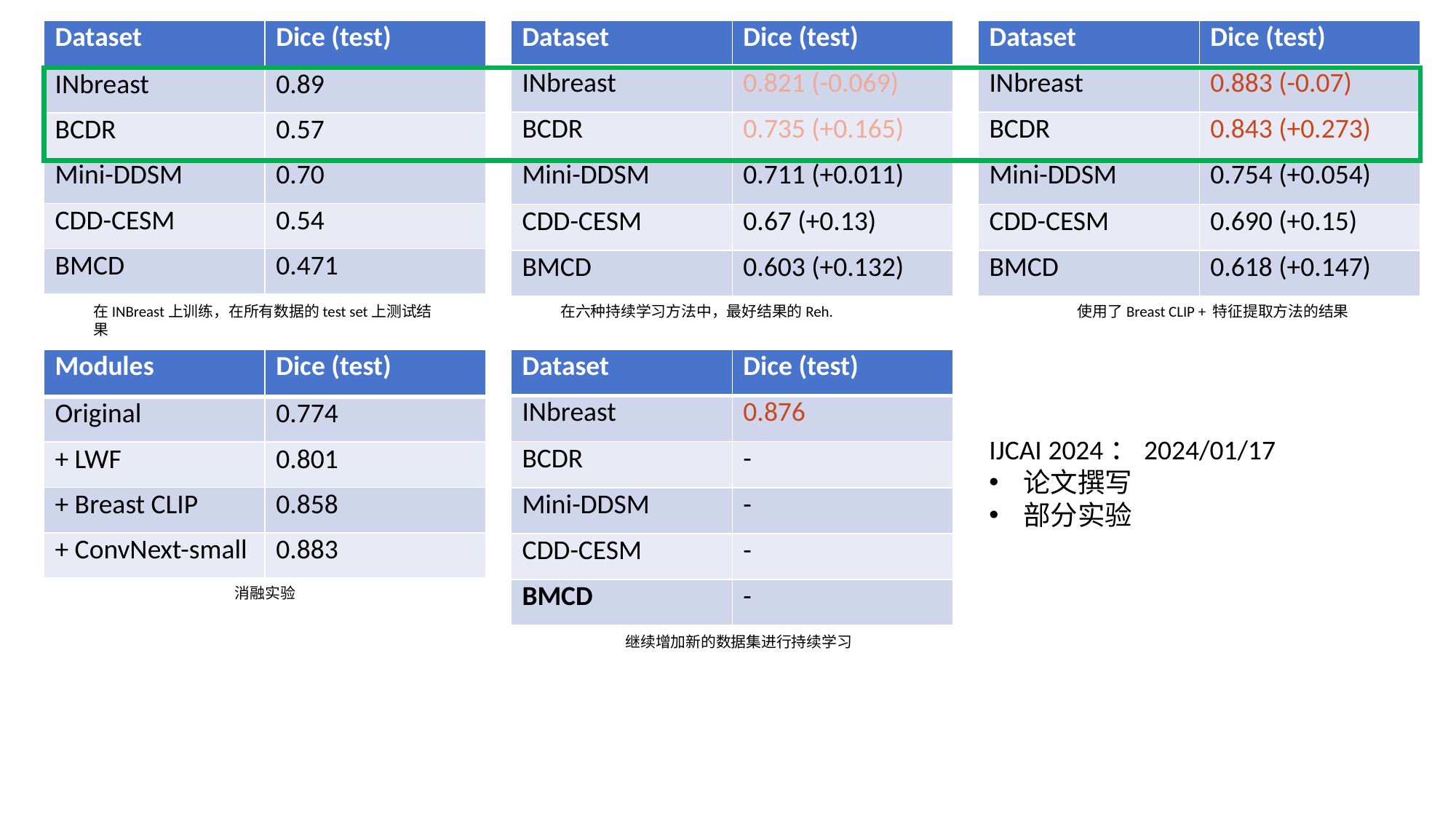

| Dataset | Dice (test) |
| --- | --- |
| INbreast | 0.89 |
| BCDR | 0.57 |
| Mini-DDSM | 0.70 |
| CDD-CESM | 0.54 |
| BMCD | 0.471 |
| Dataset | Dice (test) |
| --- | --- |
| INbreast | 0.821 (-0.069) |
| BCDR | 0.735 (+0.165) |
| Mini-DDSM | 0.711 (+0.011) |
| CDD-CESM | 0.67 (+0.13) |
| BMCD | 0.603 (+0.132) |
| Dataset | Dice (test) |
| --- | --- |
| INbreast | 0.883 (-0.07) |
| BCDR | 0.843 (+0.273) |
| Mini-DDSM | 0.754 (+0.054) |
| CDD-CESM | 0.690 (+0.15) |
| BMCD | 0.618 (+0.147) |

在INBreast上训练，在所有数据的test set上测试结果
在六种持续学习方法中，最好结果的Reh.
使用了Breast CLIP + 特征提取方法的结果
| Modules | Dice (test) |
| --- | --- |
| Original | 0.774 |
| + LWF | 0.801 |
| + Breast CLIP | 0.858 |
| + ConvNext-small | 0.883 |
| Dataset | Dice (test) |
| --- | --- |
| INbreast | 0.876 |
| BCDR | - |
| Mini-DDSM | - |
| CDD-CESM | - |
| BMCD | - |
IJCAI 2024：2024/01/17
论文撰写
部分实验
消融实验
继续增加新的数据集进行持续学习